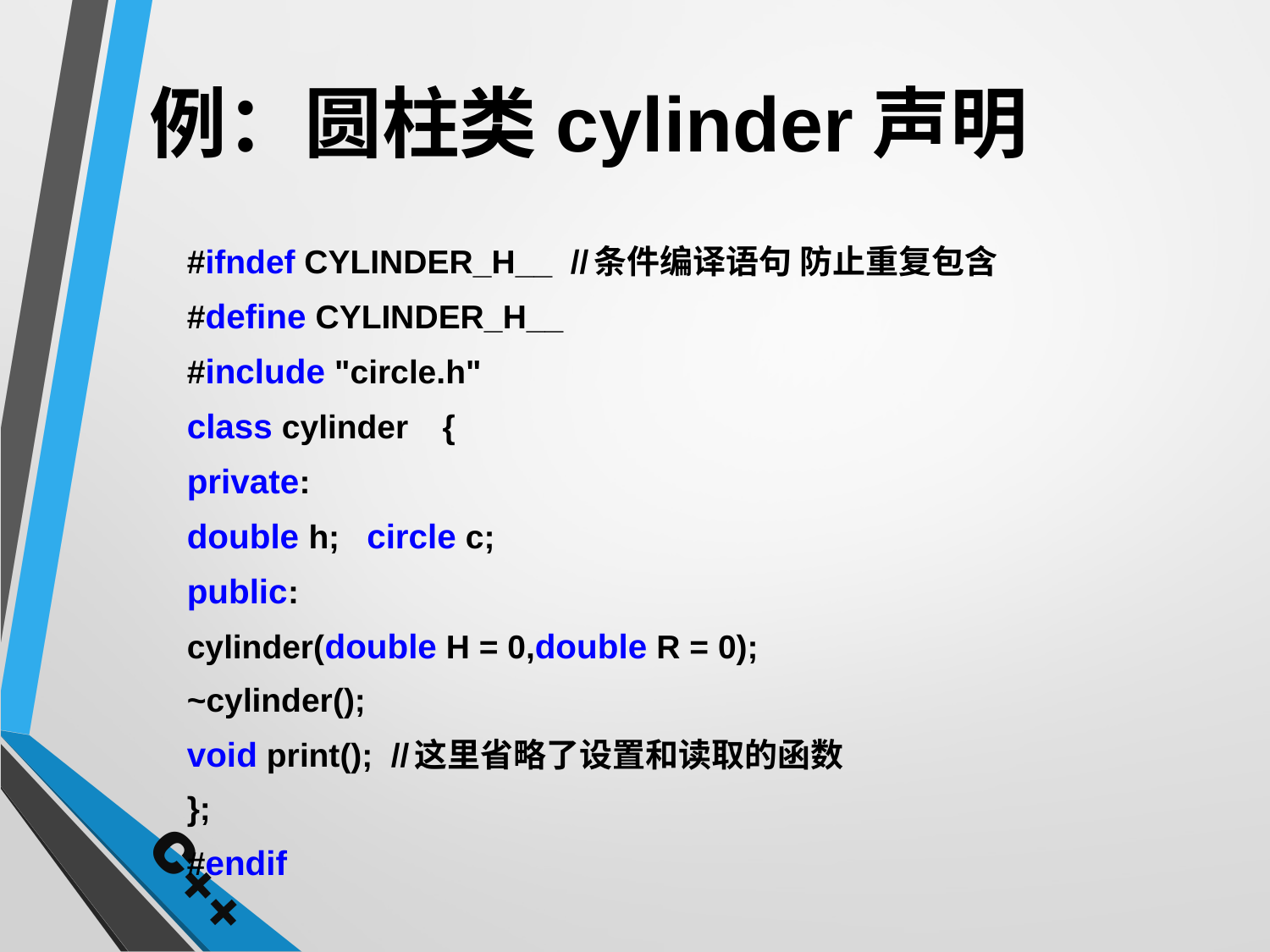

# 例：圆柱类cylinder声明
	#ifndef CYLINDER_H__  //条件编译语句 防止重复包含
	#define CYLINDER_H__
	#include "circle.h"
	class cylinder	{
	private:
			double h;   circle c;
	public:
			cylinder(double H = 0,double R = 0);
			~cylinder();
			void print();  //这里省略了设置和读取的函数
	};
	#endif